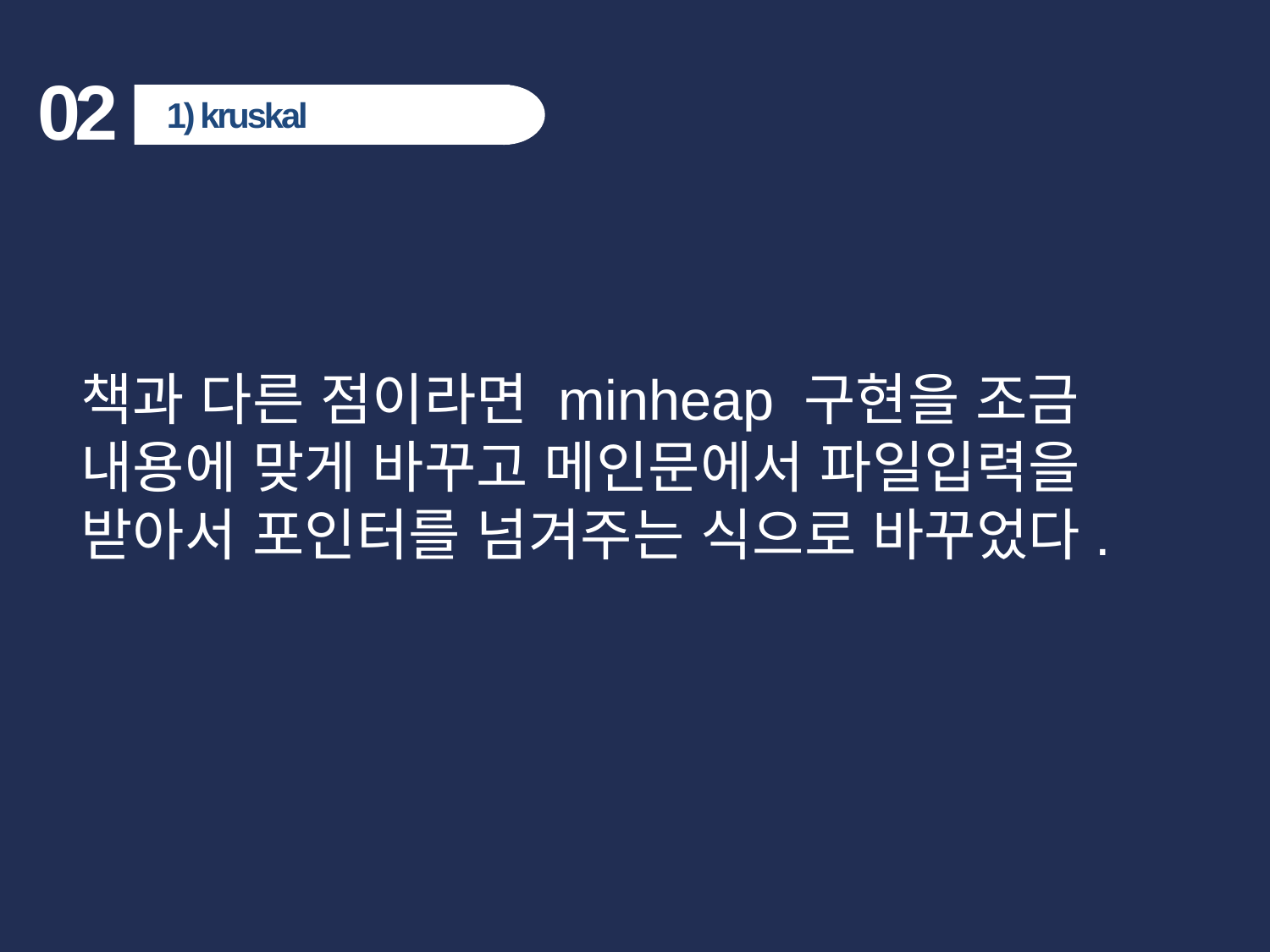

02

1) kruskal
책과 다른 점이라면 minheap 구현을 조금 내용에 맞게 바꾸고 메인문에서 파일입력을 받아서 포인터를 넘겨주는 식으로 바꾸었다.